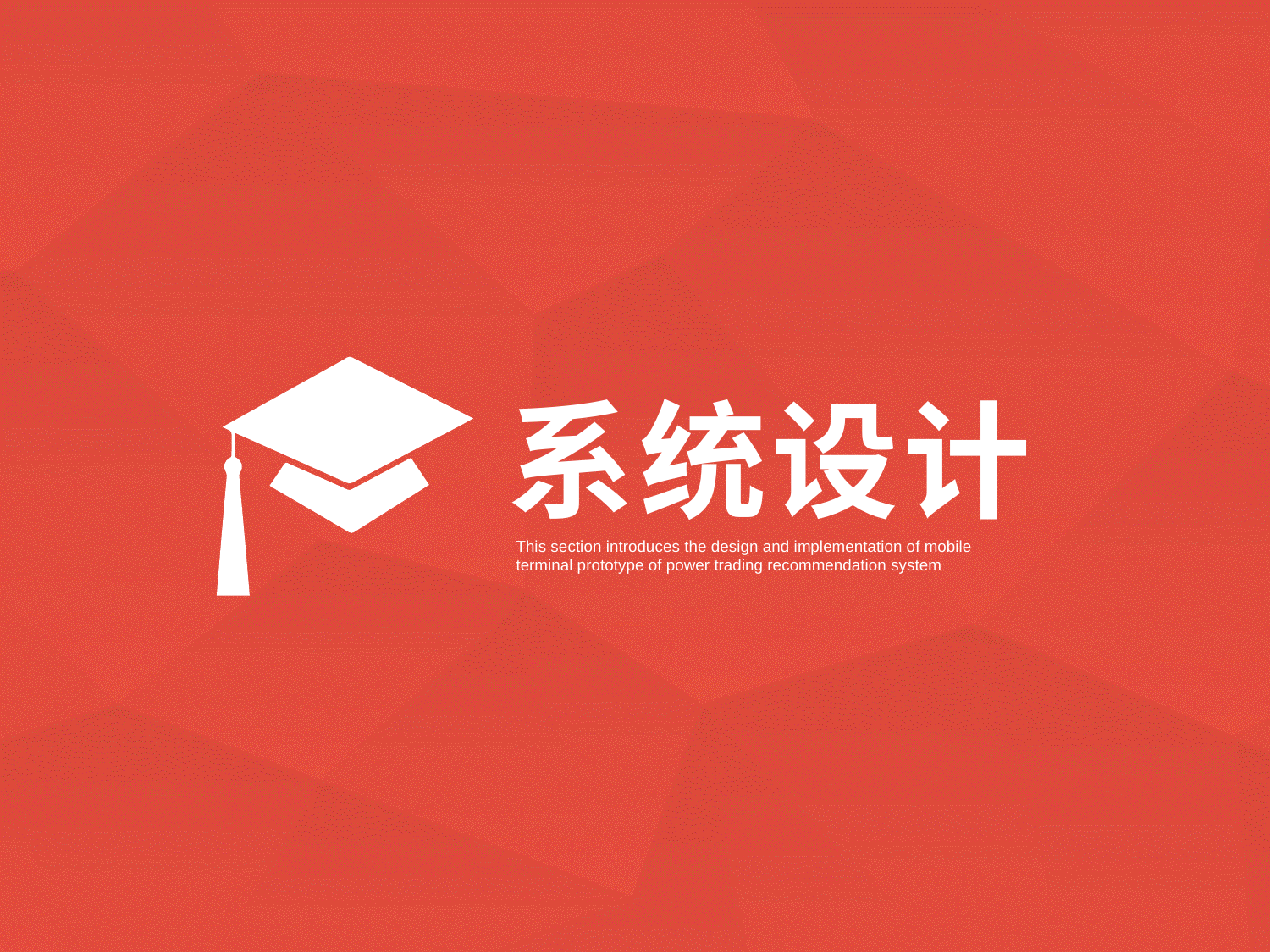

系统设计
This section introduces the design and implementation of mobile terminal prototype of power trading recommendation system